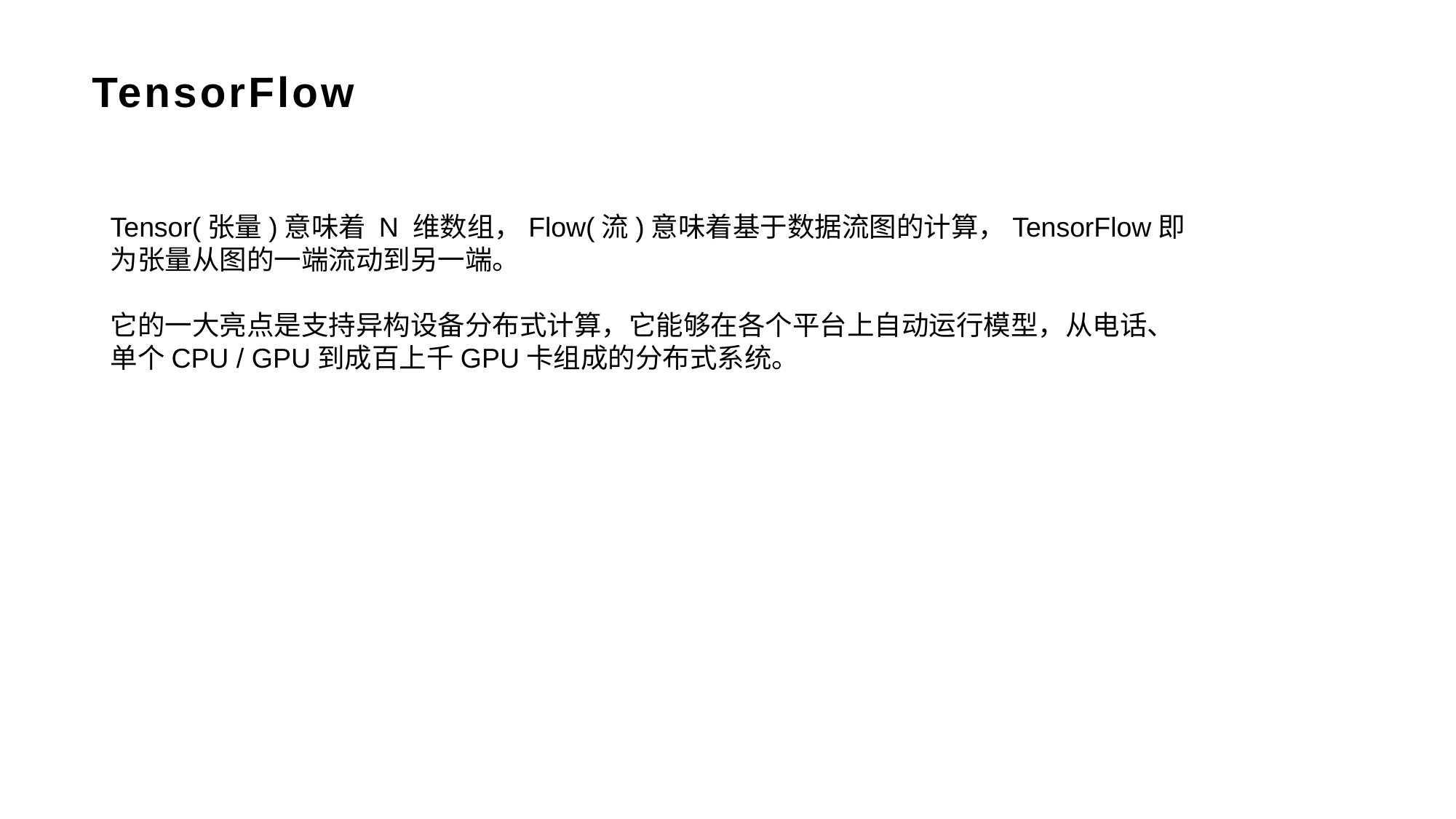

TensorFlow
Tensor(张量)意味着 N 维数组，Flow(流)意味着基于数据流图的计算，TensorFlow即为张量从图的一端流动到另一端。

它的一大亮点是支持异构设备分布式计算，它能够在各个平台上自动运行模型，从电话、单个CPU / GPU到成百上千GPU卡组成的分布式系统。